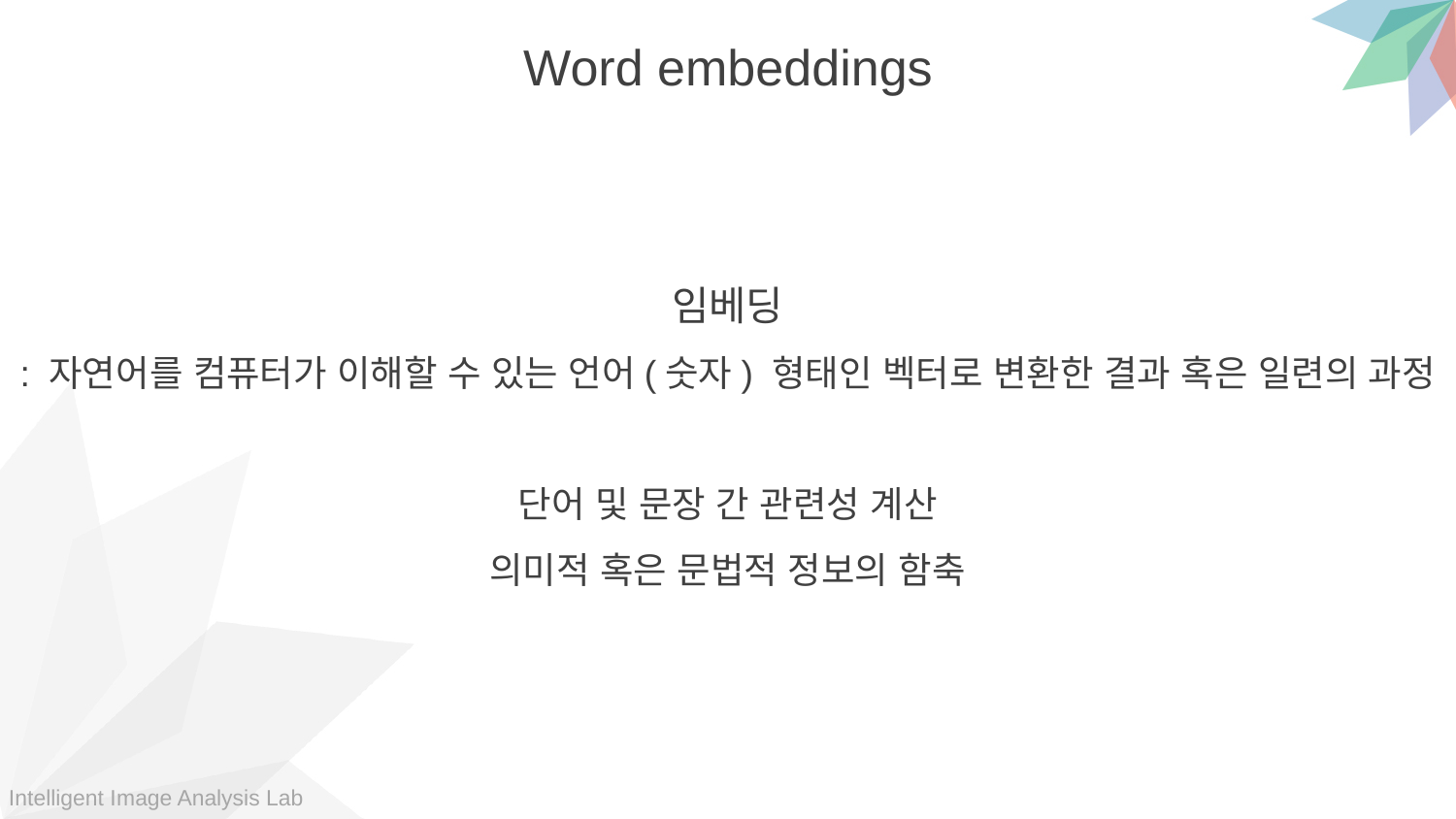

Word embeddings
임베딩
: 자연어를 컴퓨터가 이해할 수 있는 언어(숫자) 형태인 벡터로 변환한 결과 혹은 일련의 과정

단어 및 문장 간 관련성 계산
의미적 혹은 문법적 정보의 함축